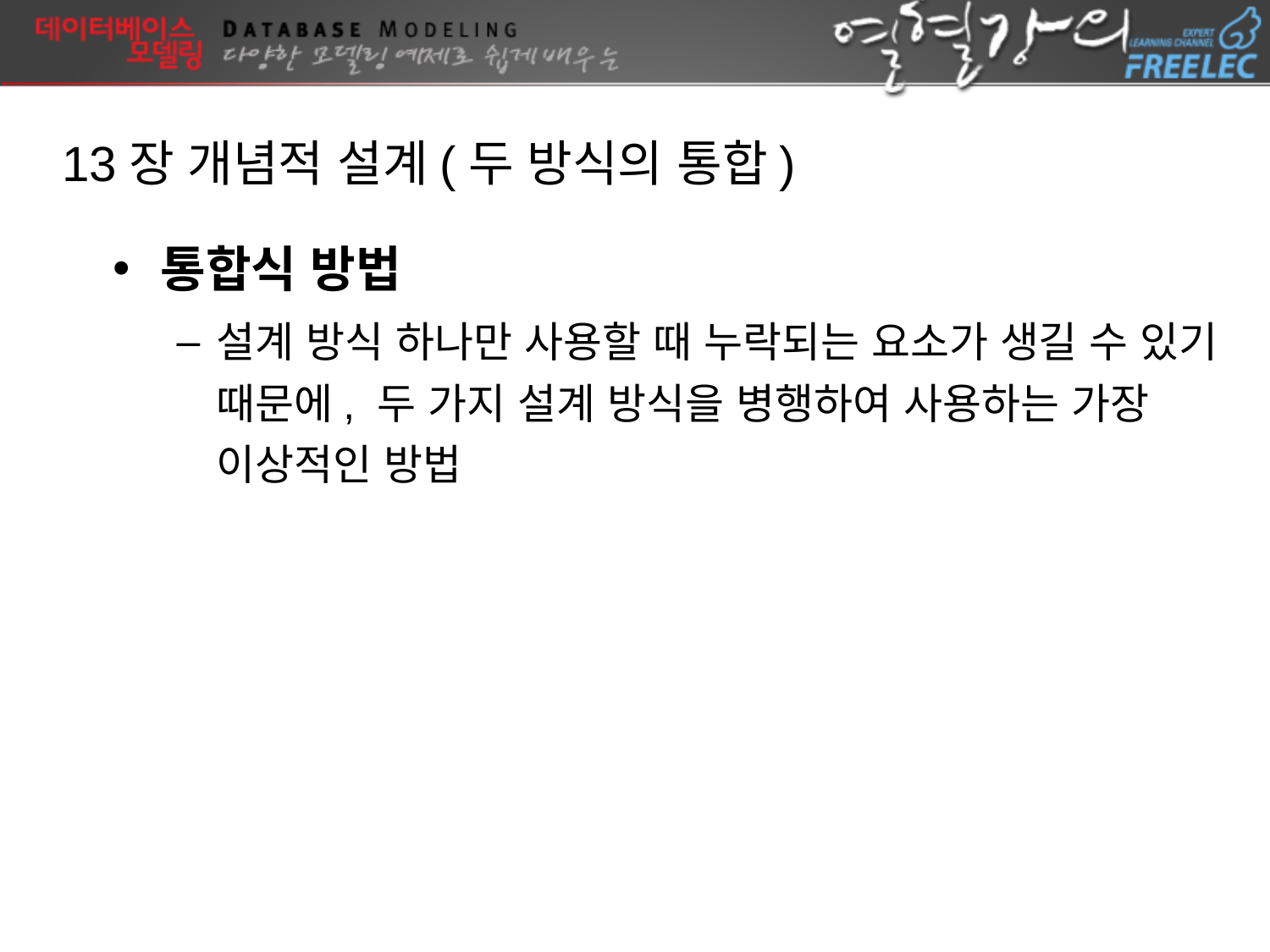

13장 개념적 설계(두 방식의 통합)
통합식 방법
설계 방식 하나만 사용할 때 누락되는 요소가 생길 수 있기 때문에, 두 가지 설계 방식을 병행하여 사용하는 가장 이상적인 방법